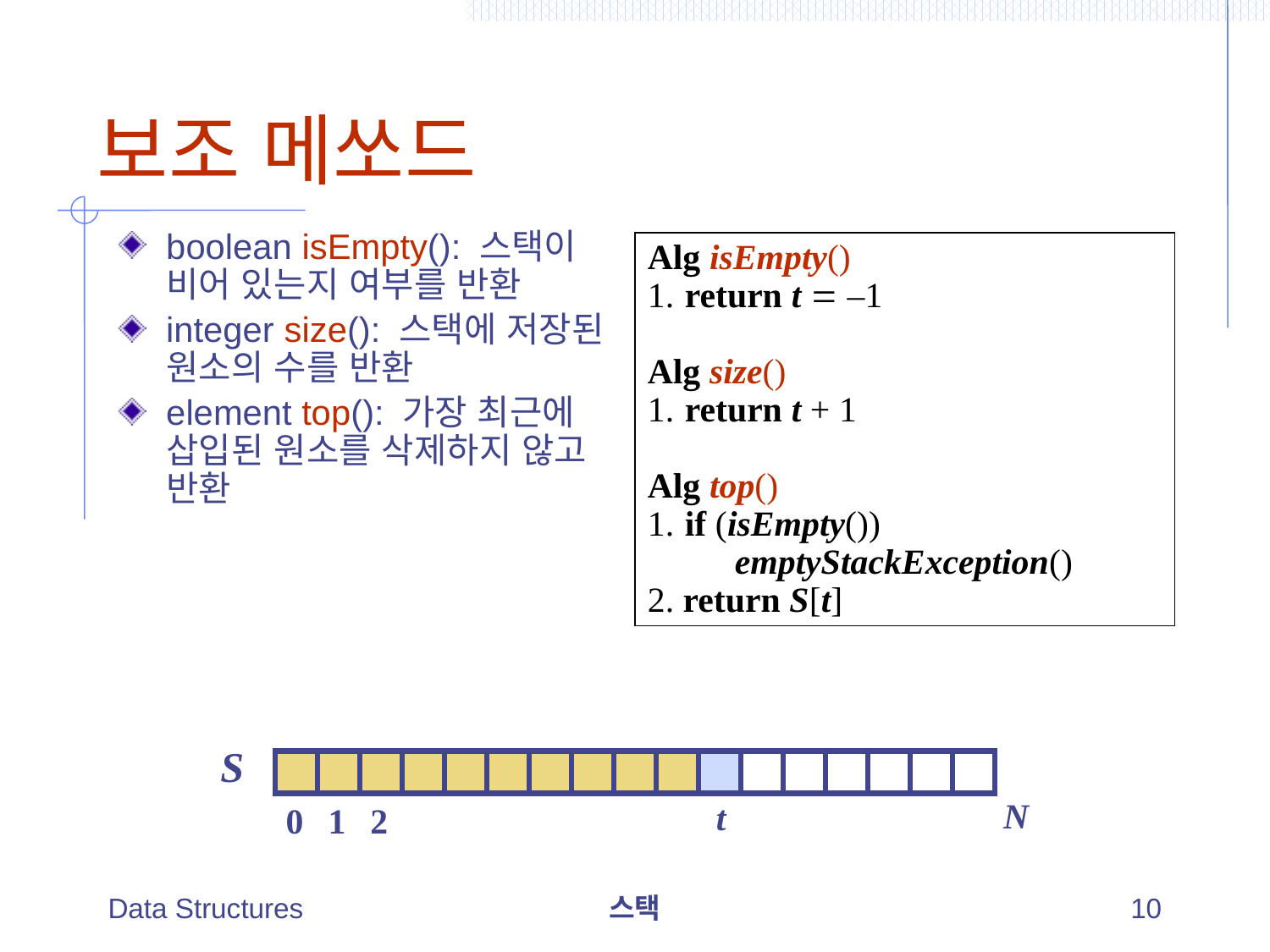

# 보조 메쏘드
boolean isEmpty(): 스택이 비어 있는지 여부를 반환
integer size(): 스택에 저장된 원소의 수를 반환
element top(): 가장 최근에 삽입된 원소를 삭제하지 않고 반환
Alg isEmpty()
1.	return t = –1

Alg size()
1.	return t + 1

Alg top()
1.	if (isEmpty())
		emptyStackException()
2. return S[t]
S

N
t
0
1
2
Data Structures
스택
10